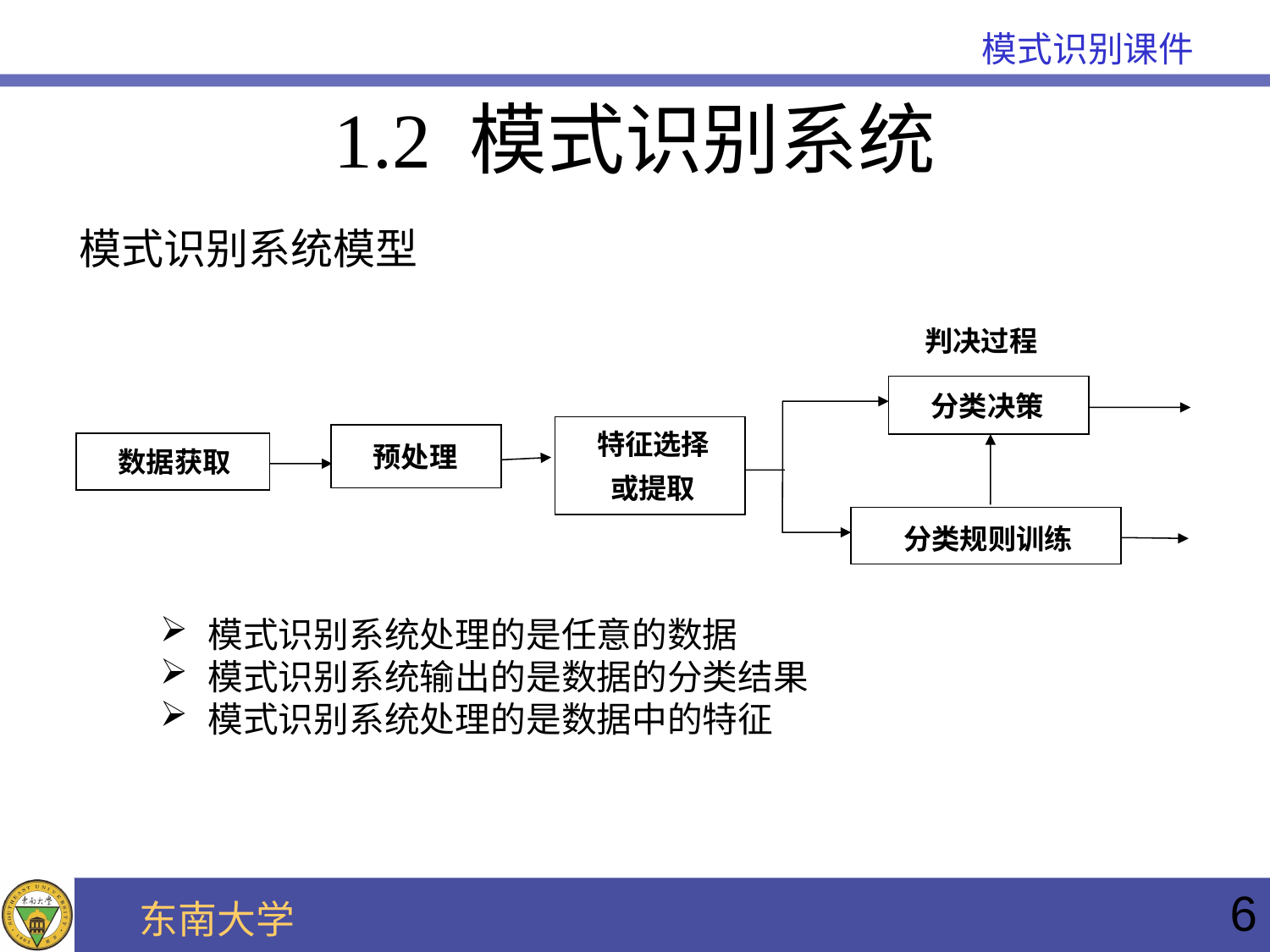

1.2 模式识别系统
模式识别系统模型
判决过程
分类决策

特征选择
 或提取
预处理
数据获取

分类规则训练

模式识别系统处理的是任意的数据
模式识别系统输出的是数据的分类结果
模式识别系统处理的是数据中的特征
6